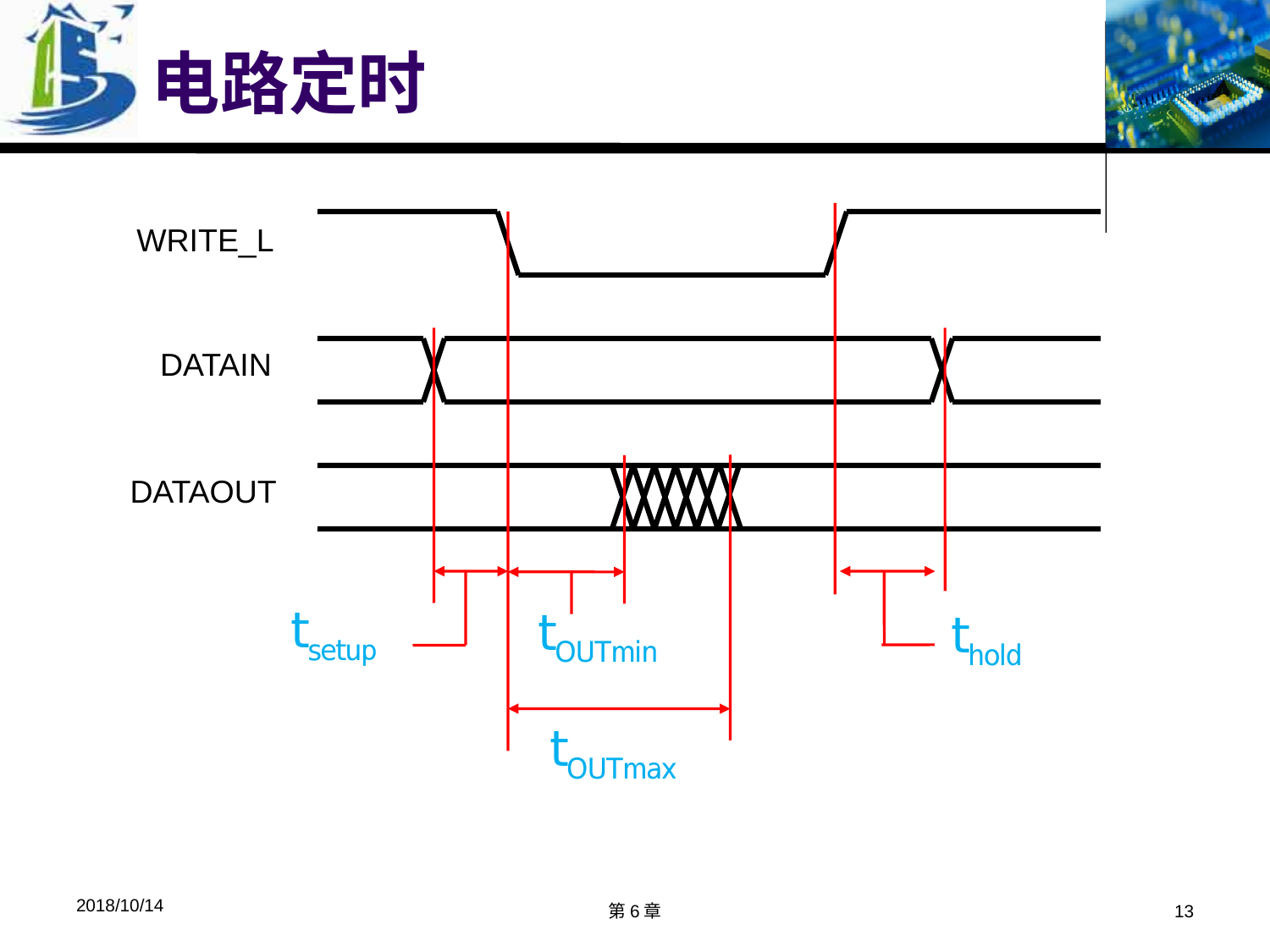

# 电路定时

thold

WRITE_L

tsetup

DATAIN

tOUTmax

tOUTmin
DATAOUT

第6章
2018/10/14
13